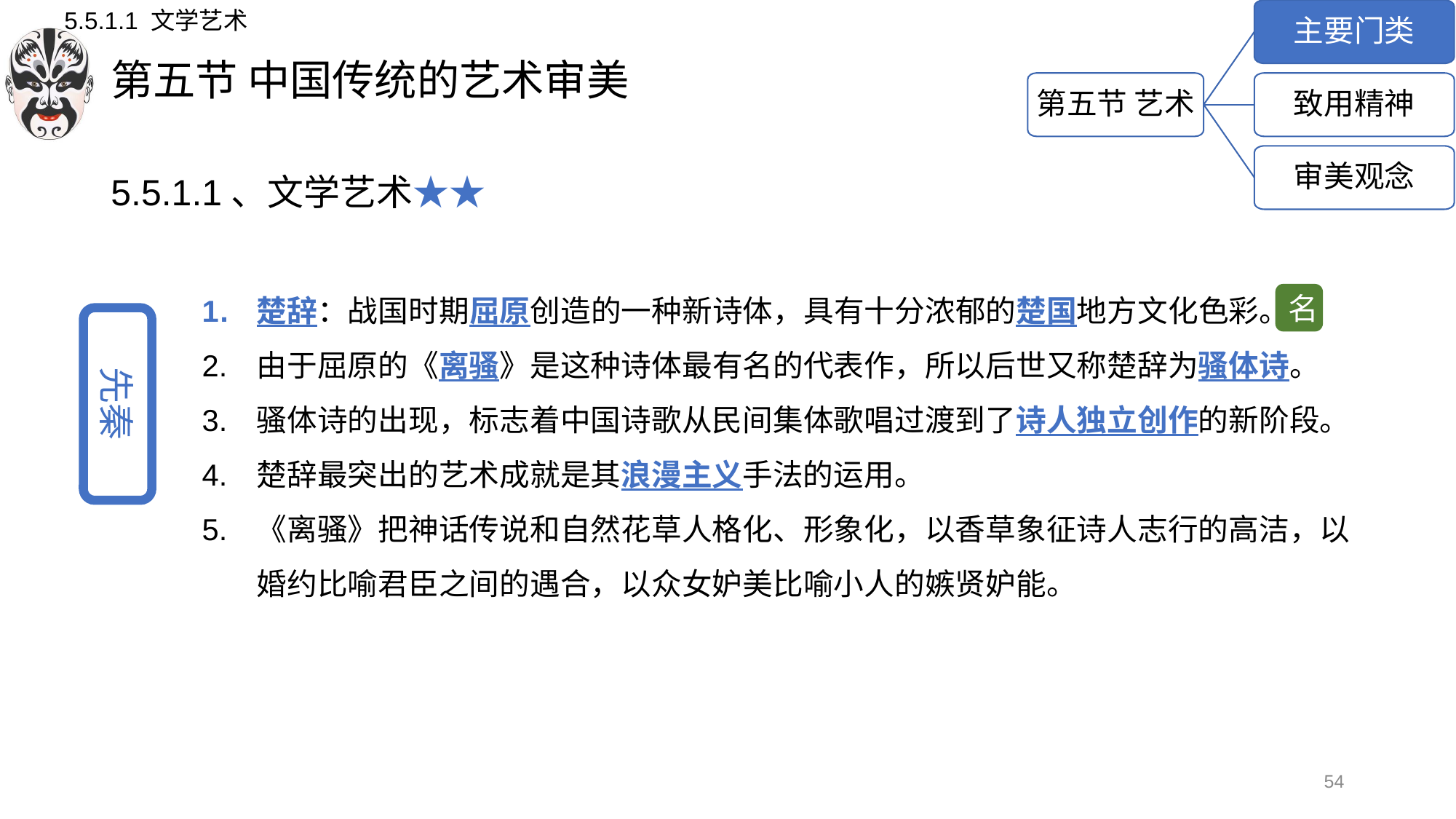

5.5.1.1 文学艺术
主要门类
# 第五节 中国传统的艺术审美

第五节 艺术
致用精神

5.5.1.1、文学艺术★★
审美观念
楚辞：战国时期屈原创造的一种新诗体，具有十分浓郁的楚国地方文化色彩。
由于屈原的《离骚》是这种诗体最有名的代表作，所以后世又称楚辞为骚体诗。
骚体诗的出现，标志着中国诗歌从民间集体歌唱过渡到了诗人独立创作的新阶段。
楚辞最突出的艺术成就是其浪漫主义手法的运用。
《离骚》把神话传说和自然花草人格化、形象化，以香草象征诗人志行的高洁，以婚约比喻君臣之间的遇合，以众女妒美比喻小人的嫉贤妒能。
名
先秦
54